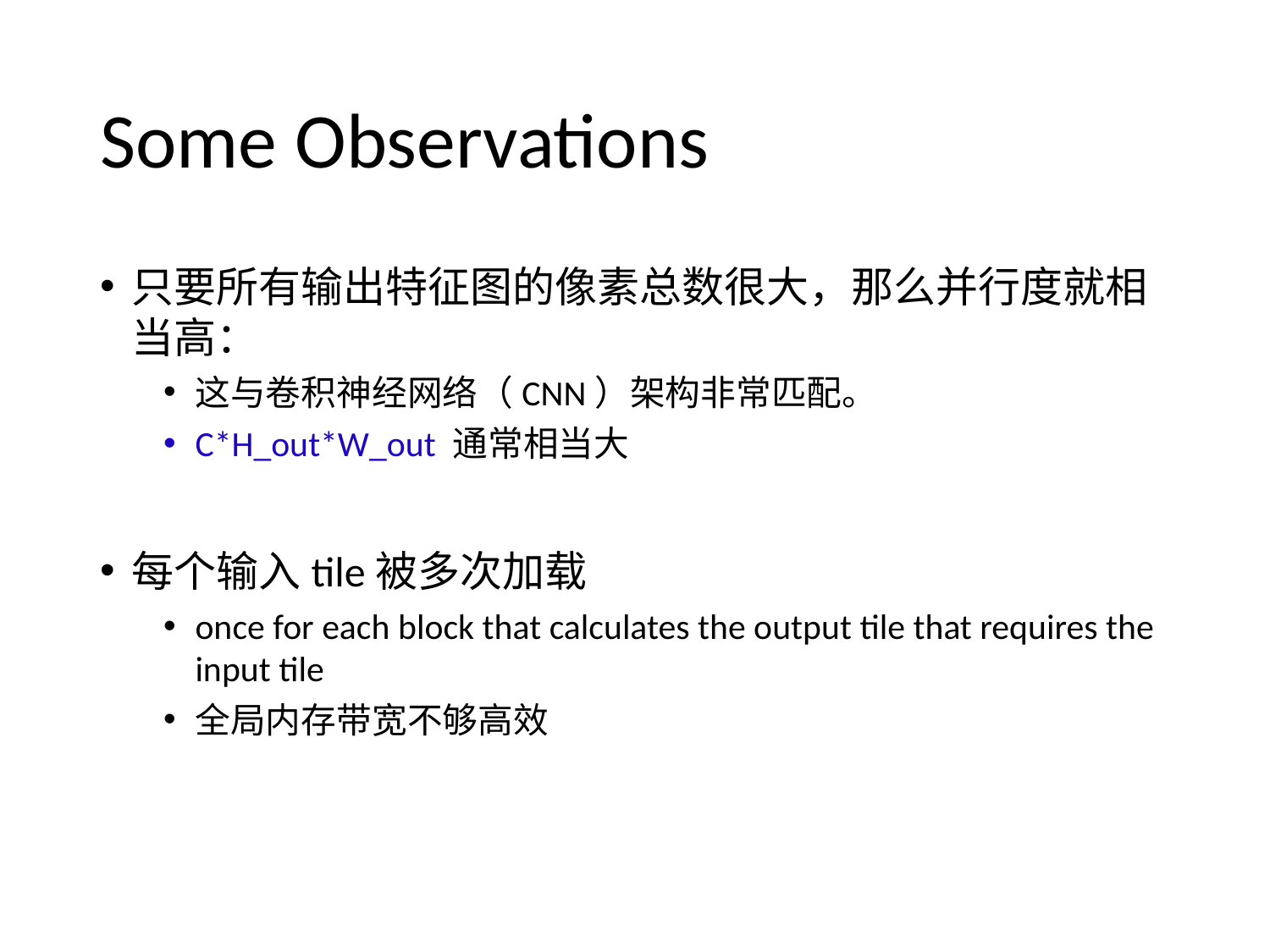

# Some Observations
只要所有输出特征图的像素总数很大，那么并行度就相当高：
这与卷积神经网络（CNN）架构非常匹配。
C*H_out*W_out 通常相当大

每个输入tile被多次加载
once for each block that calculates the output tile that requires the input tile
全局内存带宽不够高效